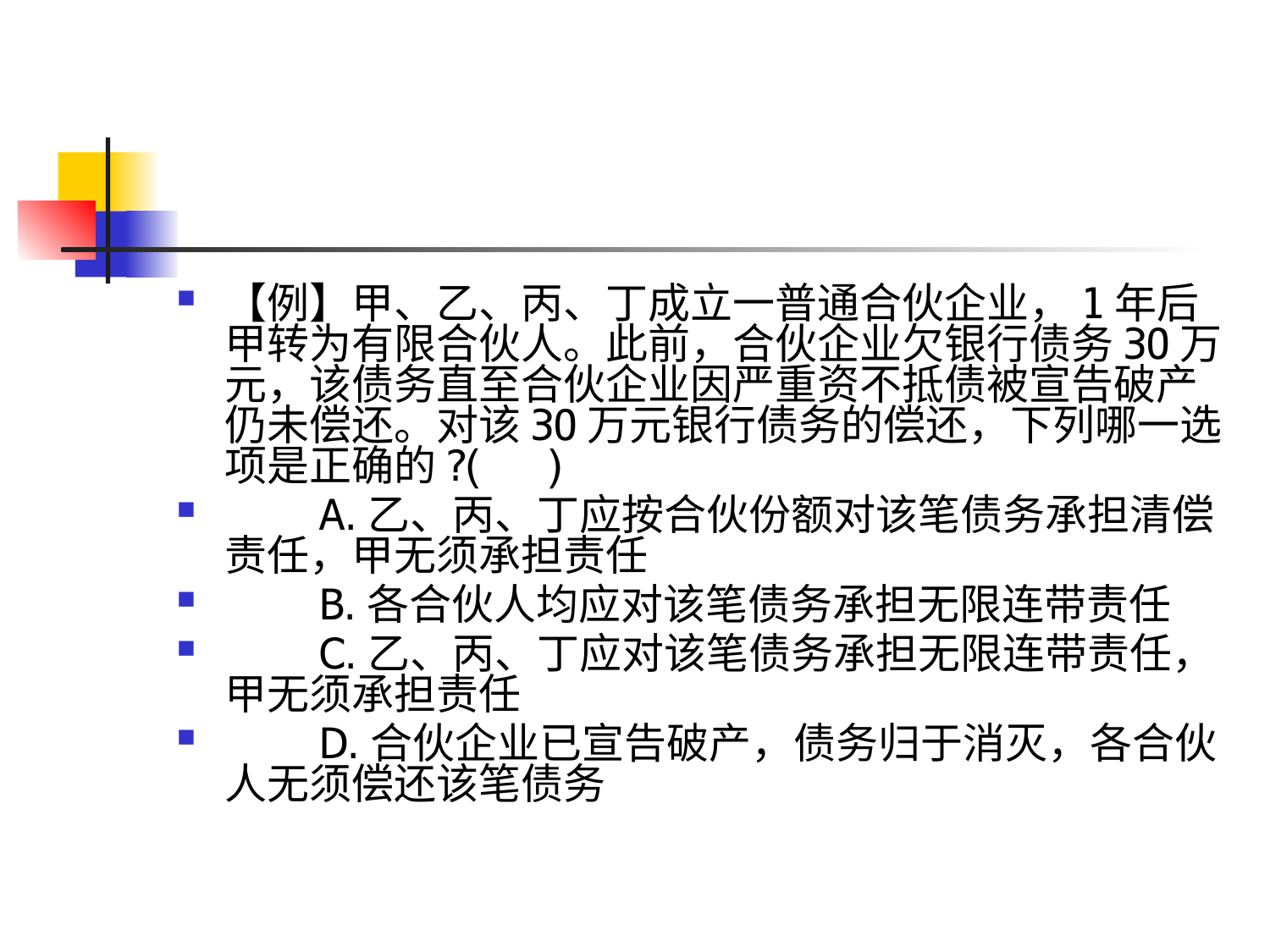

#
【例】甲、乙、丙、丁成立一普通合伙企业，1年后甲转为有限合伙人。此前，合伙企业欠银行债务30万元，该债务直至合伙企业因严重资不抵债被宣告破产仍未偿还。对该30万元银行债务的偿还，下列哪一选项是正确的?(     )
　　A.乙、丙、丁应按合伙份额对该笔债务承担清偿责任，甲无须承担责任
　　B.各合伙人均应对该笔债务承担无限连带责任
　　C.乙、丙、丁应对该笔债务承担无限连带责任，甲无须承担责任
　　D.合伙企业已宣告破产，债务归于消灭，各合伙人无须偿还该笔债务